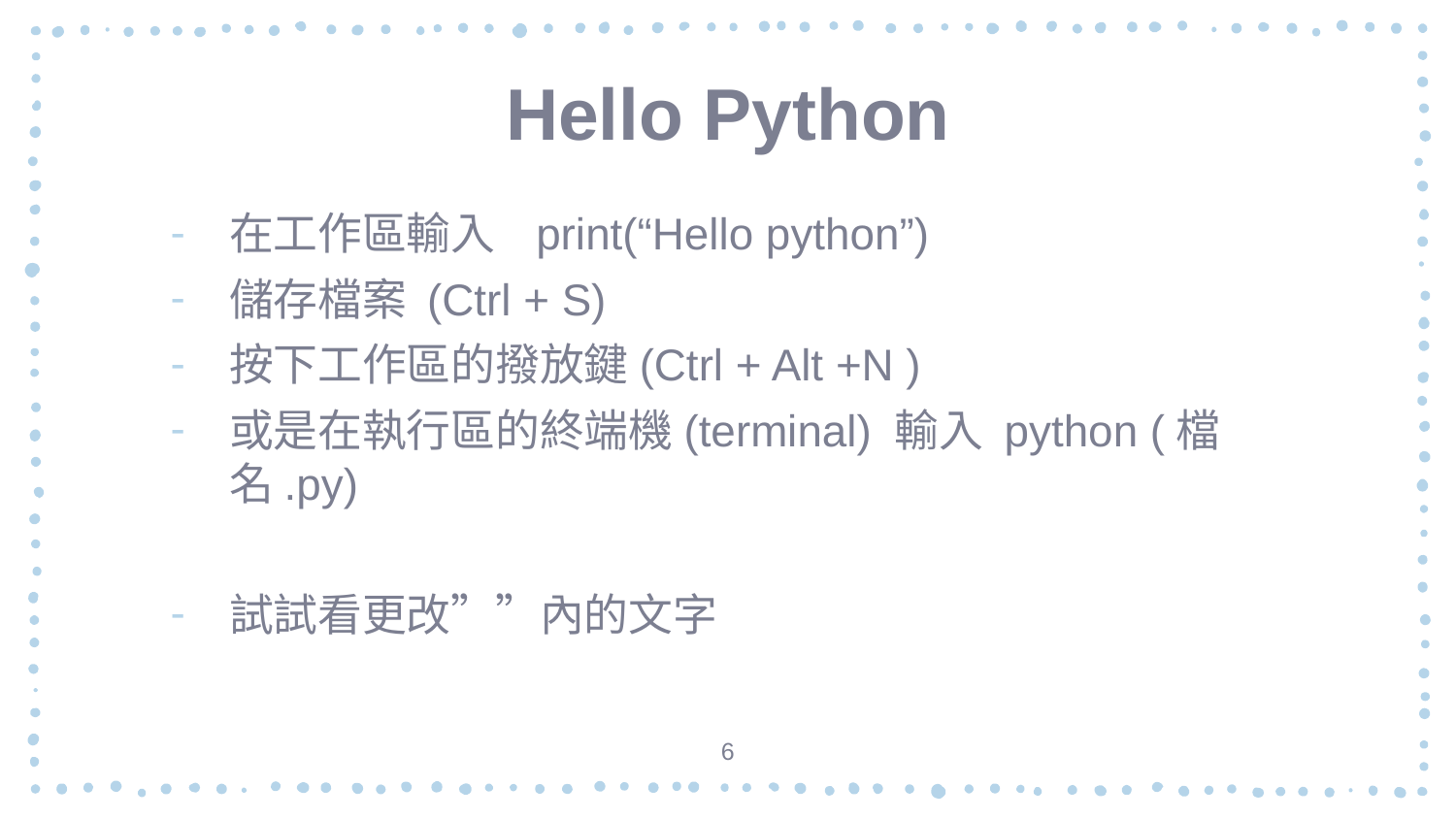

# Hello Python
在工作區輸入   print(“Hello python”)
儲存檔案 (Ctrl + S)
按下工作區的撥放鍵(Ctrl + Alt +N )
或是在執行區的終端機(terminal) 輸入 python (檔名.py)

試試看更改””內的文字
6